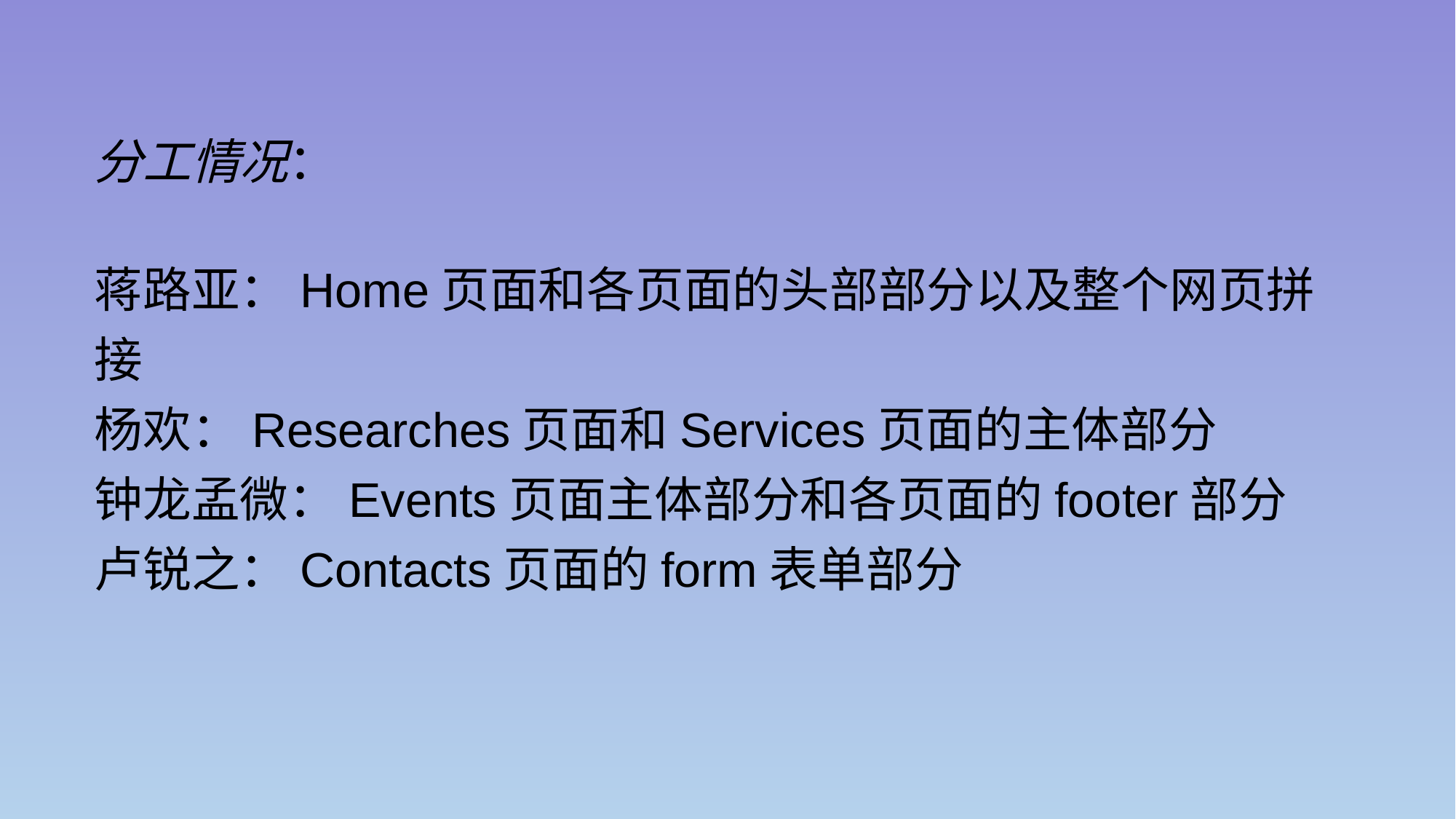

分工情况：

蒋路亚：Home页面和各页面的头部部分以及整个网页拼接
杨欢：Researches页面和Services页面的主体部分
钟龙孟微：Events页面主体部分和各页面的footer部分
卢锐之：Contacts页面的form表单部分